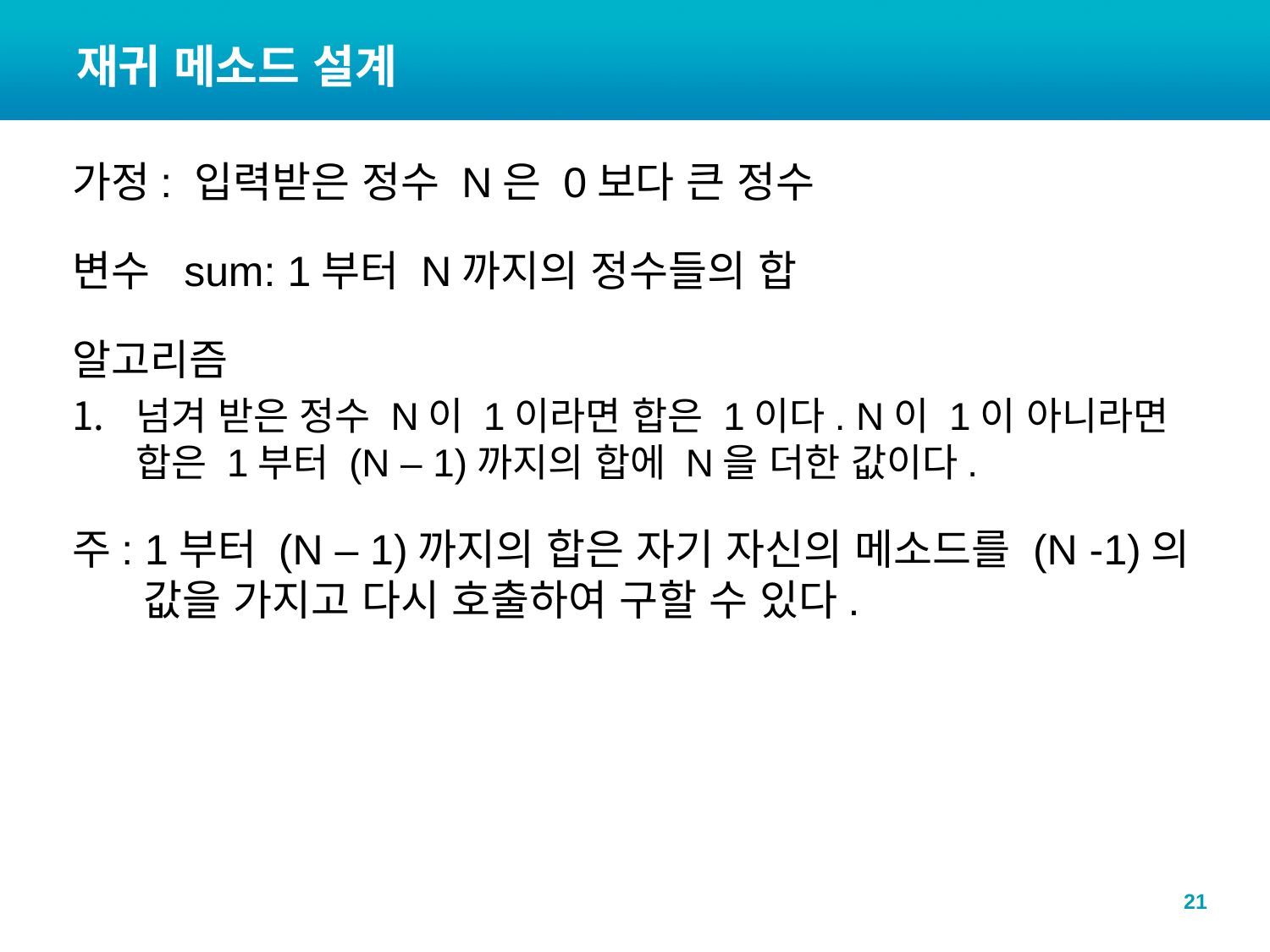

# 재귀 메소드 설계
가정: 입력받은 정수 N은 0보다 큰 정수

변수  sum: 1부터 N까지의 정수들의 합

알고리즘
넘겨 받은 정수 N이 1이라면 합은 1이다. N이 1이 아니라면 합은 1부터 (N – 1)까지의 합에 N을 더한 값이다.

주: 1부터 (N – 1)까지의 합은 자기 자신의 메소드를 (N -1)의 값을 가지고 다시 호출하여 구할 수 있다.